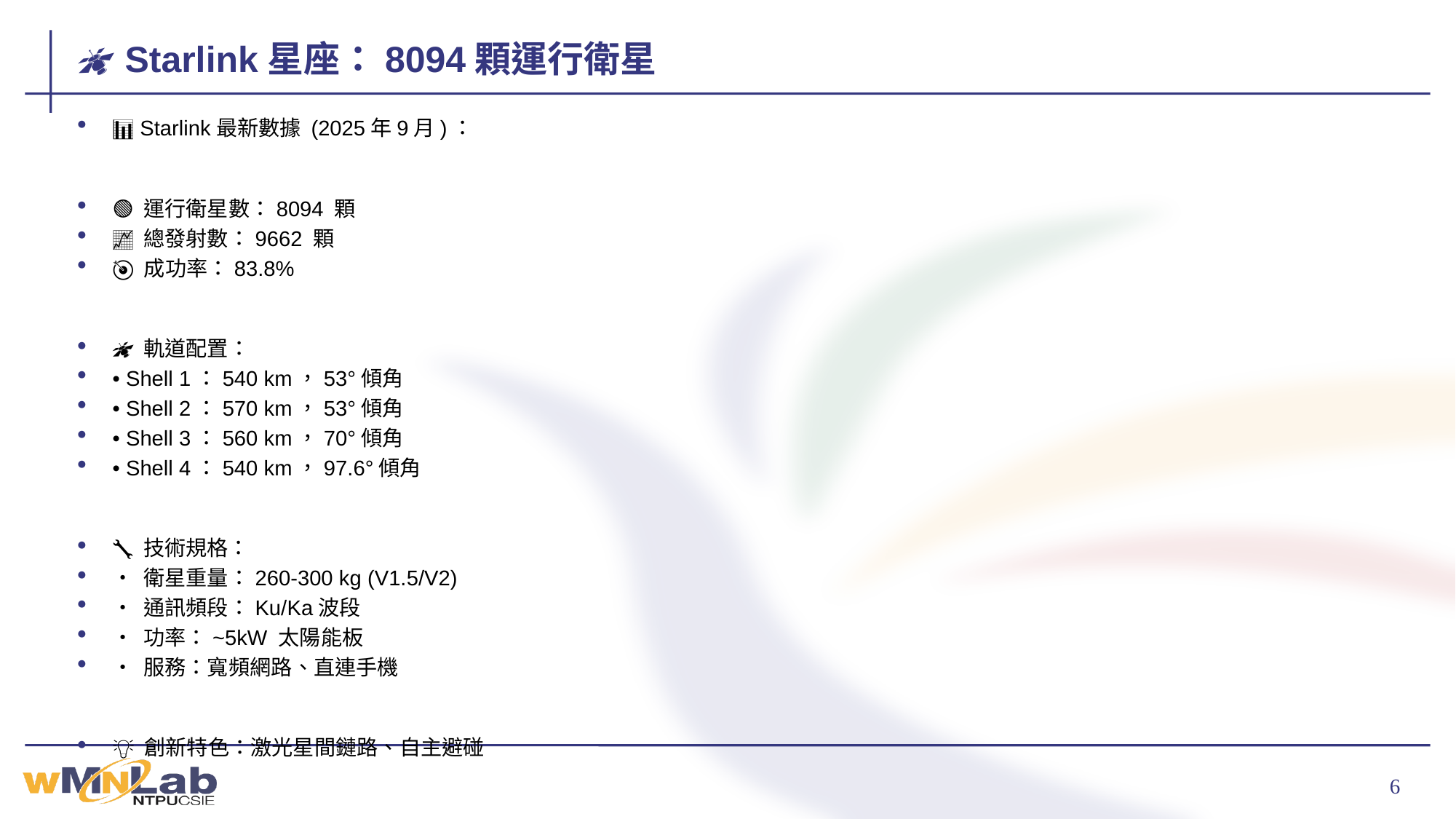

# 🛰️ Starlink星座：8094顆運行衛星
📊 Starlink最新數據 (2025年9月)：

🟢 運行衛星數：8094 顆
📈 總發射數：9662 顆
🎯 成功率：83.8%

🛰️ 軌道配置：
• Shell 1：540 km，53°傾角
• Shell 2：570 km，53°傾角
• Shell 3：560 km，70°傾角
• Shell 4：540 km，97.6°傾角

🔧 技術規格：
• 衛星重量：260-300 kg (V1.5/V2)
• 通訊頻段：Ku/Ka波段
• 功率：~5kW 太陽能板
• 服務：寬頻網路、直連手機

💡 創新特色：激光星間鏈路、自主避碰